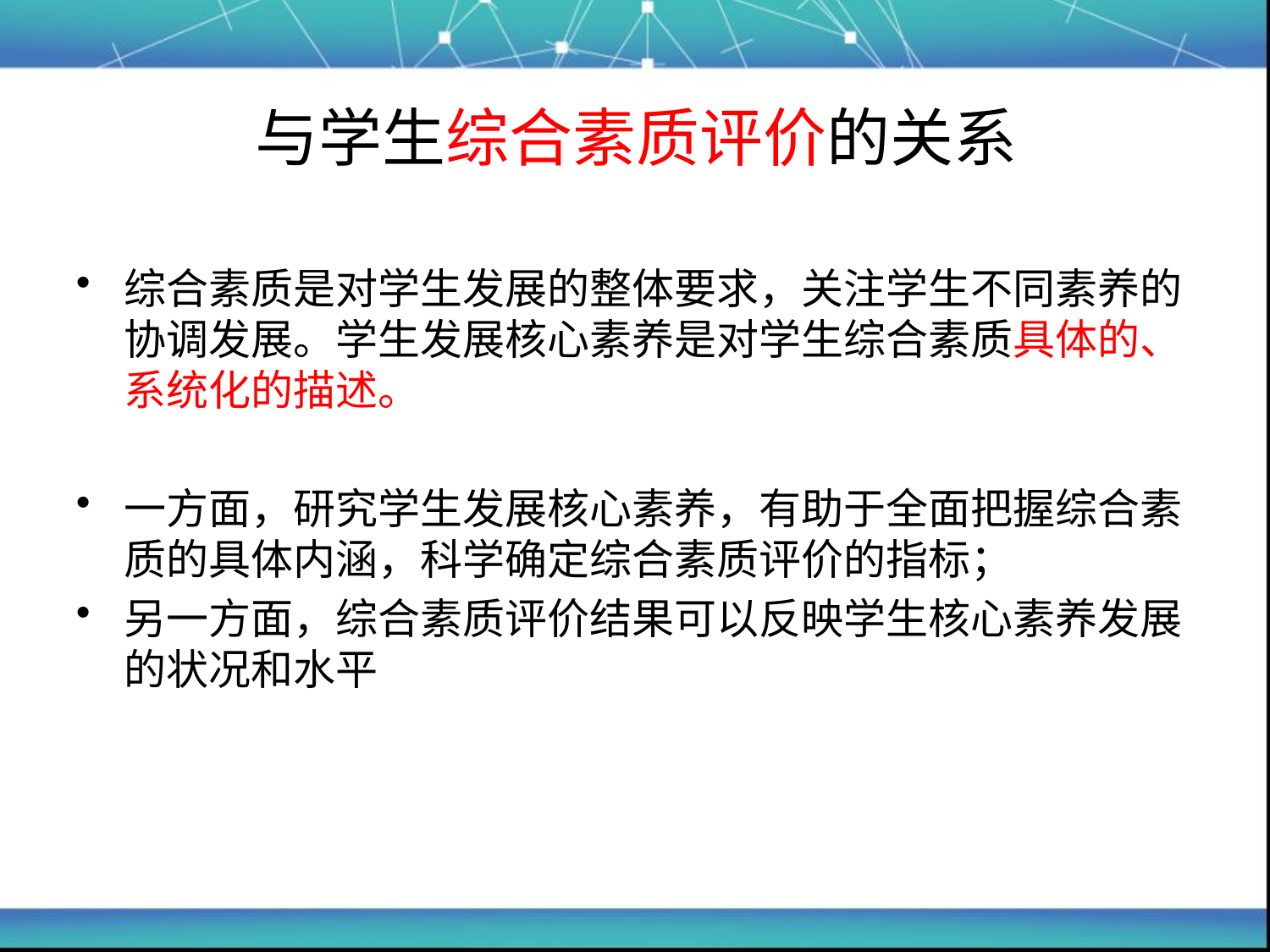

# 与学生综合素质评价的关系

综合素质是对学生发展的整体要求，关注学生不同素养的协调发展。学生发展核心素养是对学生综合素质具体的、系统化的描述。

一方面，研究学生发展核心素养，有助于全面把握综合素质的具体内涵，科学确定综合素质评价的指标；
另一方面，综合素质评价结果可以反映学生核心素养发展的状况和水平